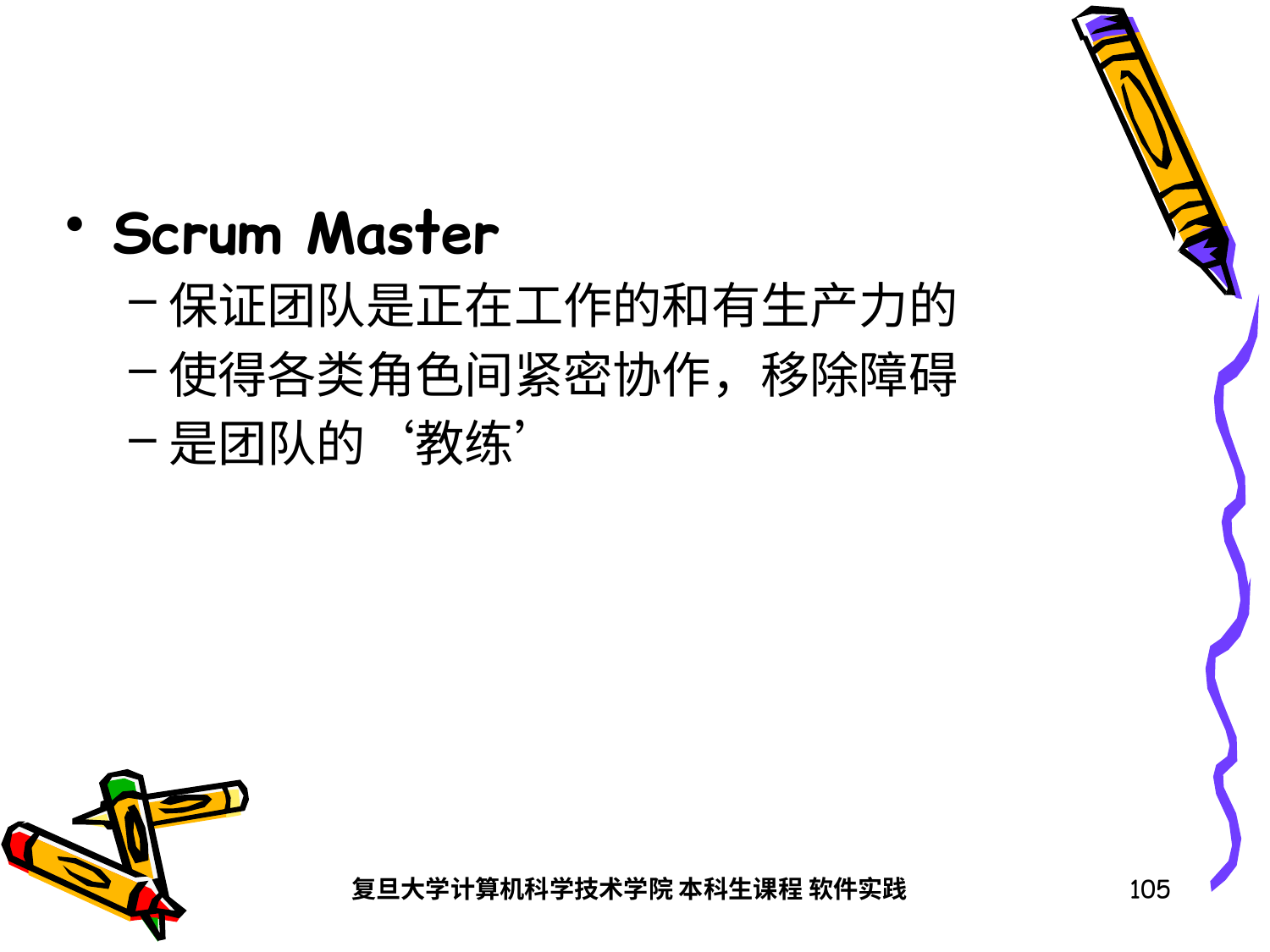

#
Scrum Master
保证团队是正在工作的和有生产力的
使得各类角色间紧密协作，移除障碍
是团队的‘教练’
复旦大学计算机科学技术学院 本科生课程 软件实践
105